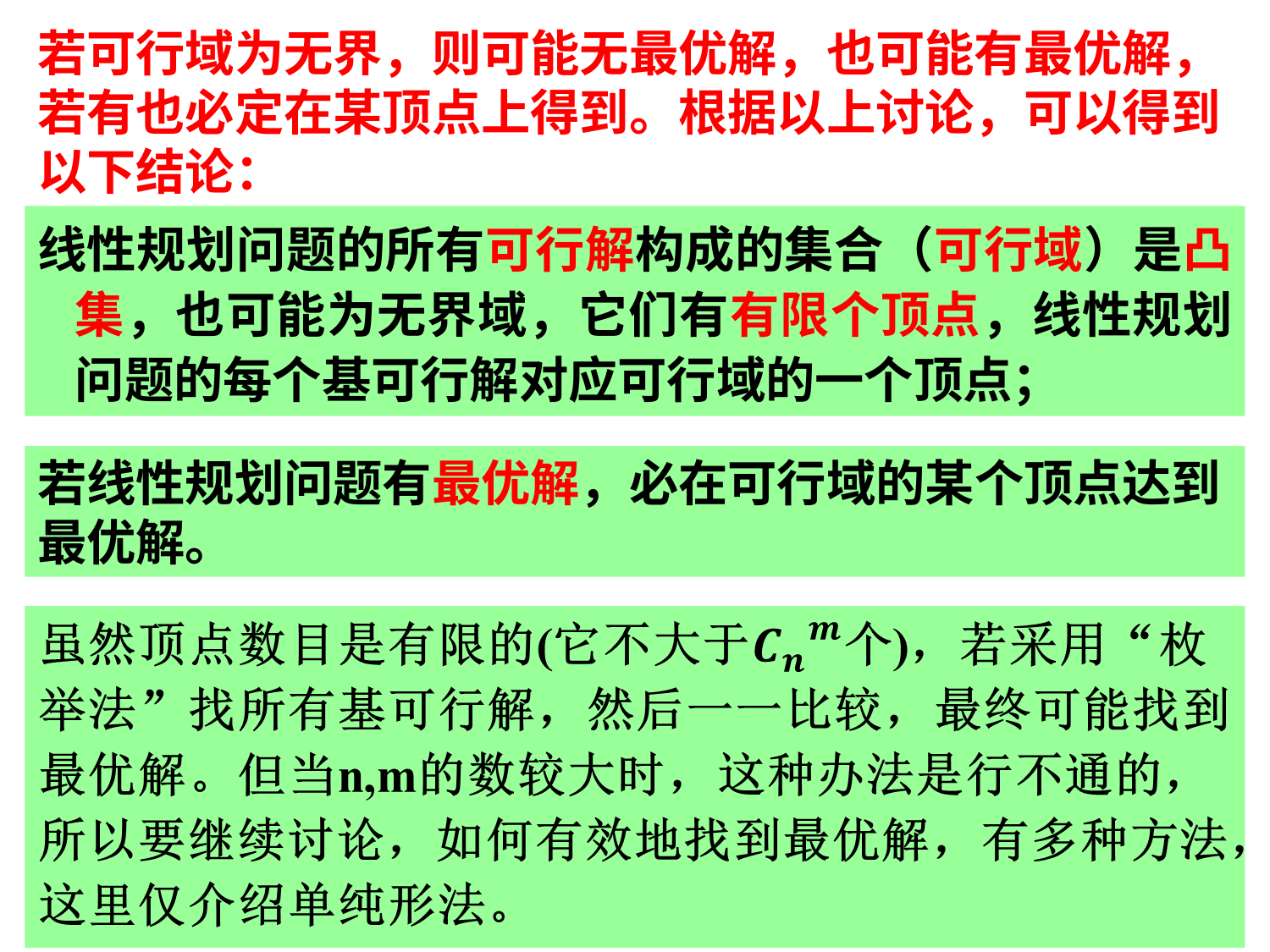

若可行域为无界，则可能无最优解，也可能有最优解，若有也必定在某顶点上得到。根据以上讨论，可以得到以下结论：
线性规划问题的所有可行解构成的集合（可行域）是凸集，也可能为无界域，它们有有限个顶点，线性规划问题的每个基可行解对应可行域的一个顶点；
若线性规划问题有最优解，必在可行域的某个顶点达到最优解。